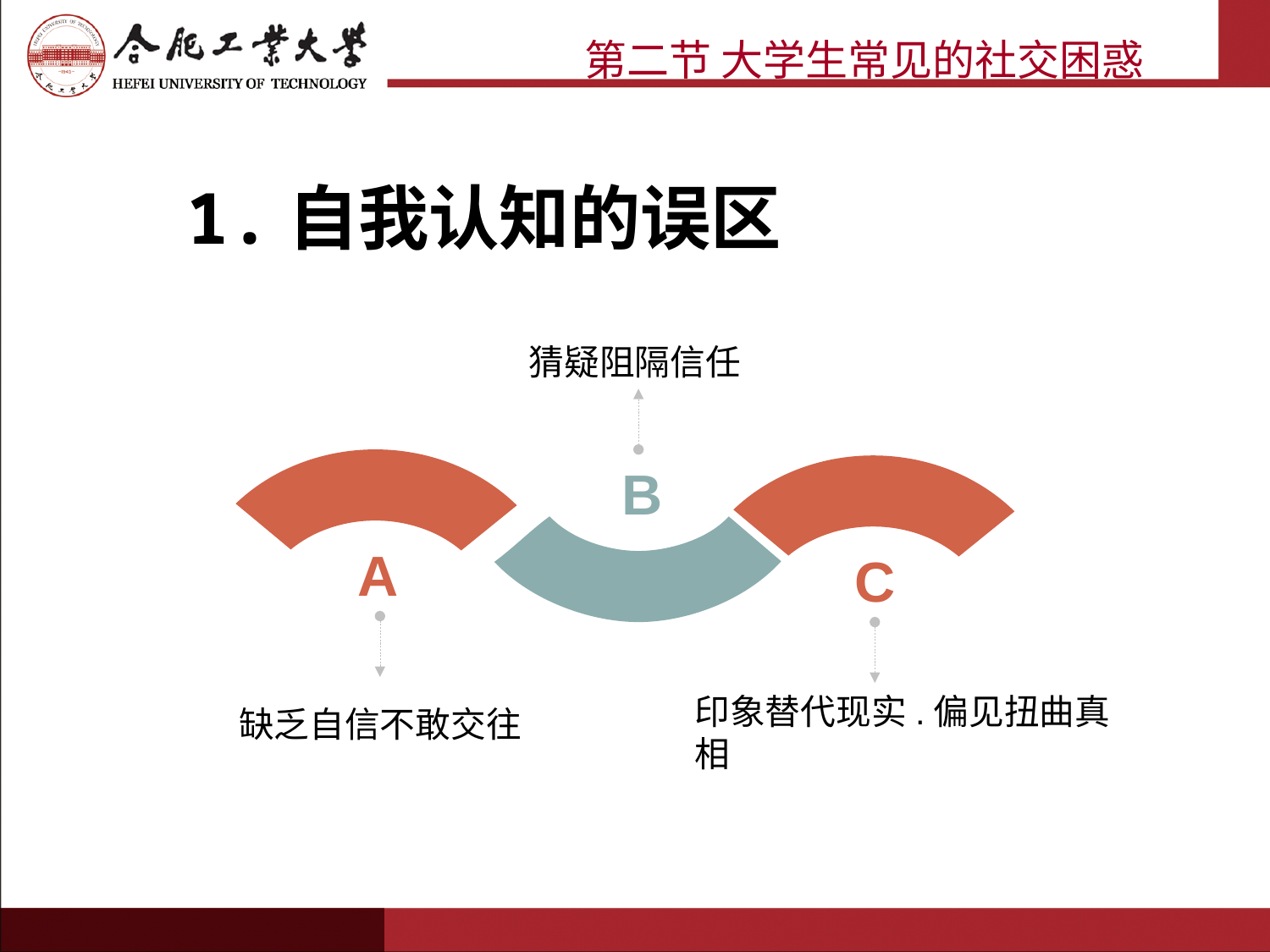

第二节 大学生常见的社交困惑
1.自我认知的误区
猜疑阻隔信任
B

A
缺乏自信不敢交往

C
印象替代现实.偏见扭曲真相